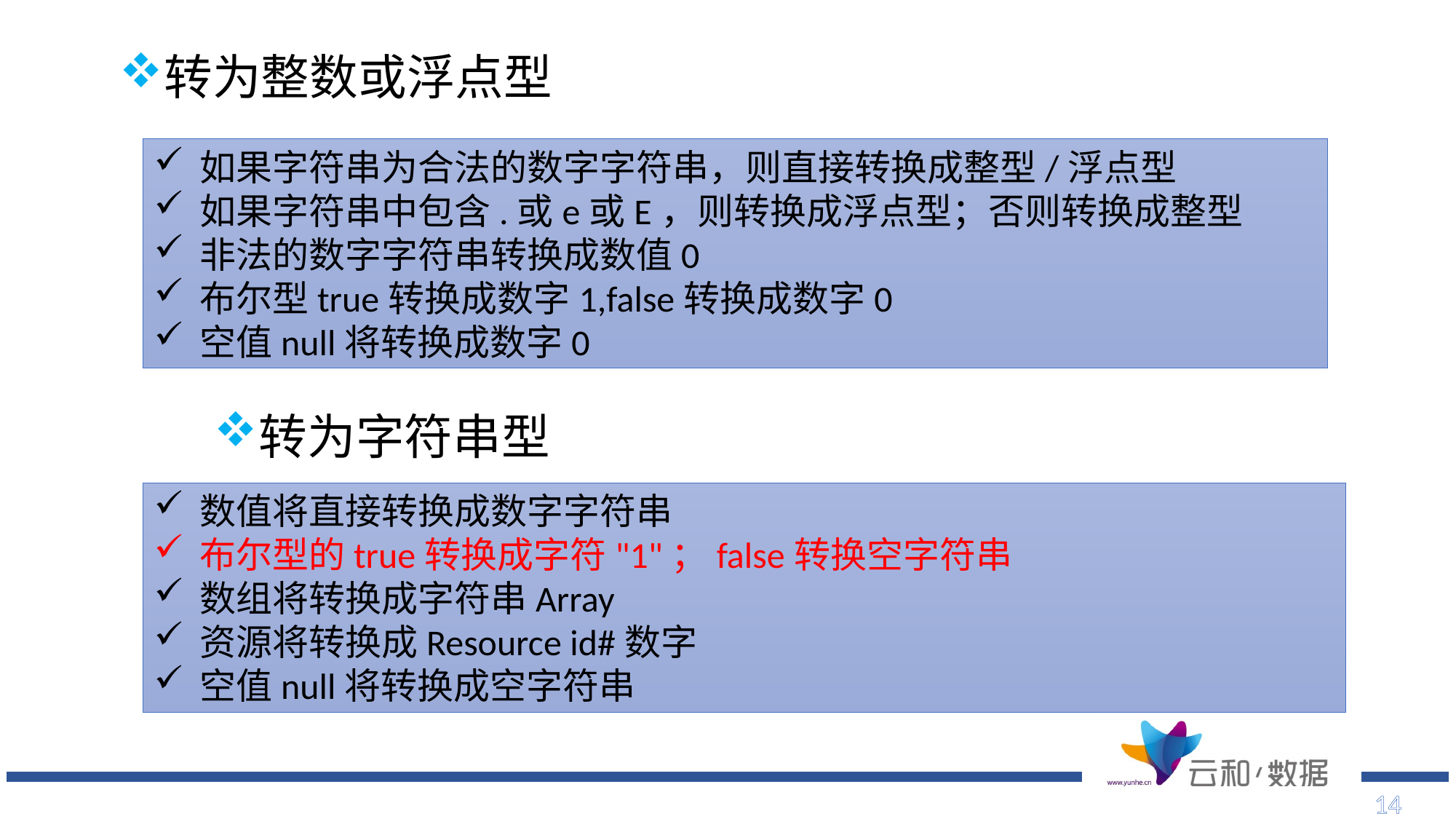

转为整数或浮点型
如果字符串为合法的数字字符串，则直接转换成整型/浮点型
如果字符串中包含.或e或E，则转换成浮点型；否则转换成整型
非法的数字字符串转换成数值0
布尔型true转换成数字1,false转换成数字0
空值null将转换成数字0
转为字符串型
数值将直接转换成数字字符串
布尔型的true转换成字符"1"；false转换空字符串
数组将转换成字符串Array
资源将转换成Resource id#数字
空值null将转换成空字符串